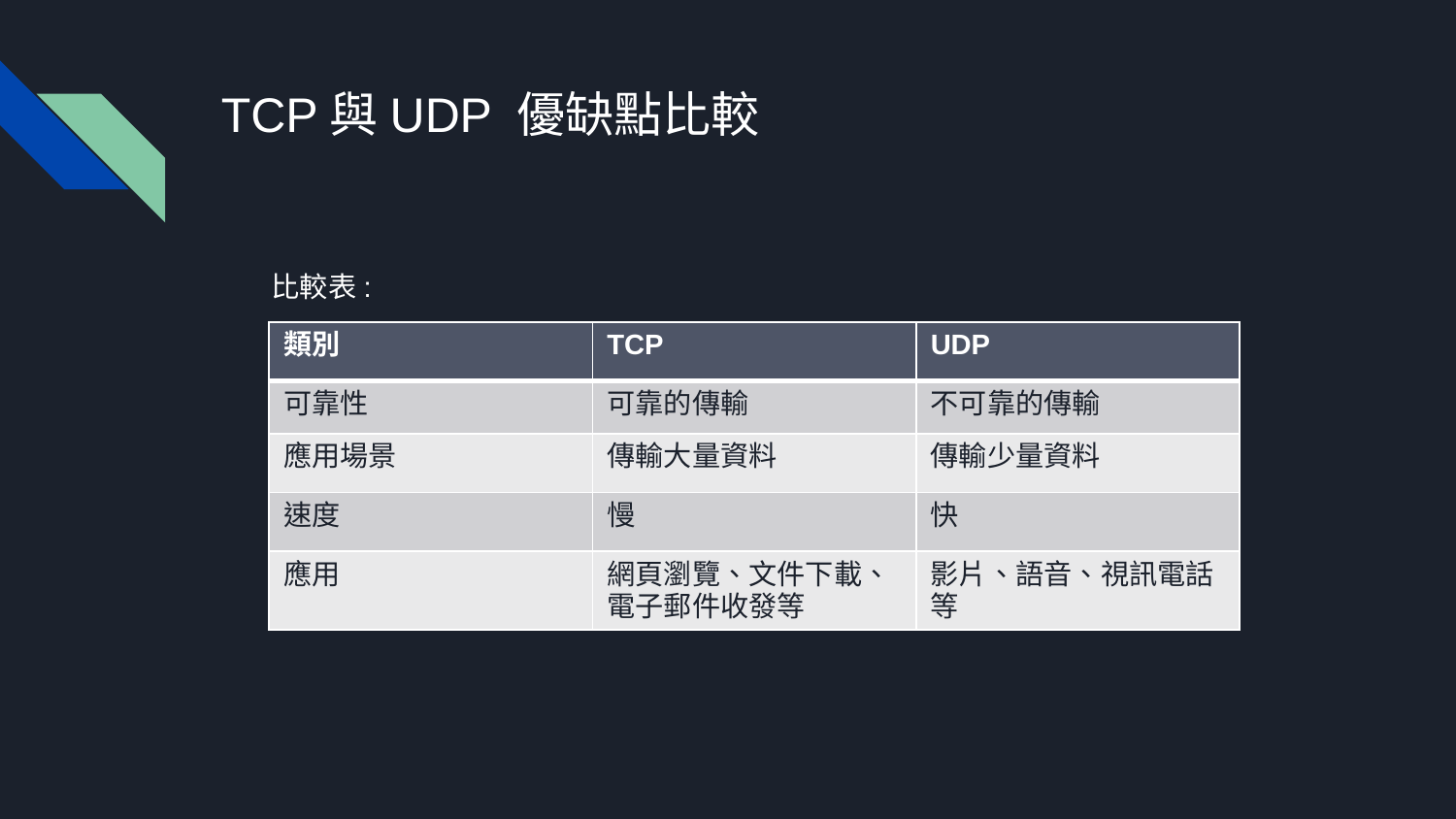

# TCP與UDP 優缺點比較
      比較表:
| 類別 | TCP | UDP |
| --- | --- | --- |
| 可靠性 | 可靠的傳輸 | 不可靠的傳輸 |
| 應用場景 | 傳輸大量資料 | 傳輸少量資料 |
| 速度 | 慢 | 快 |
| 應用 | 網頁瀏覽、文件下載、電子郵件收發等 | 影片、語音、視訊電話等 |